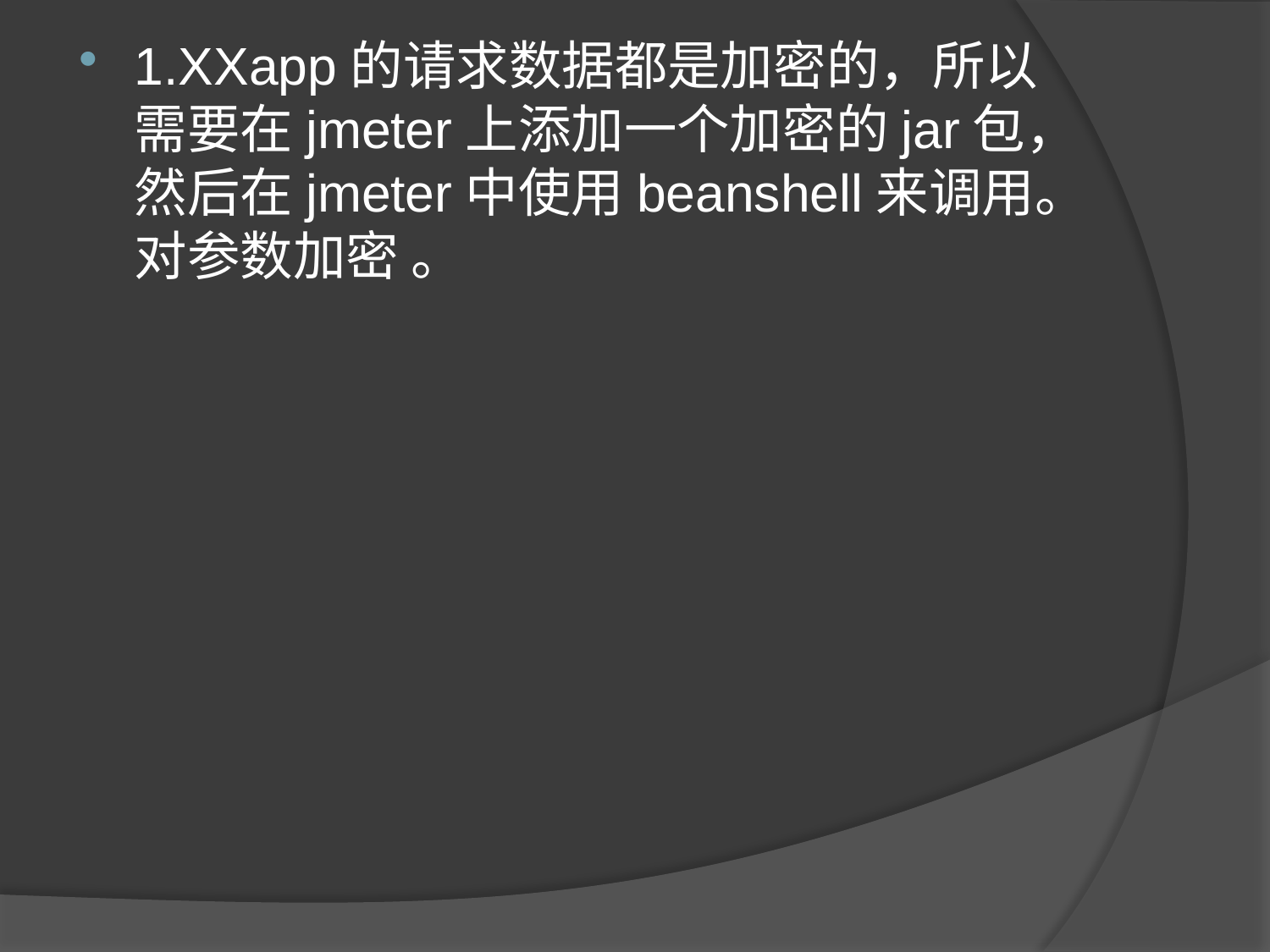

1.XXapp的请求数据都是加密的，所以需要在jmeter上添加一个加密的jar包，然后在jmeter中使用beanshell来调用。对参数加密 。